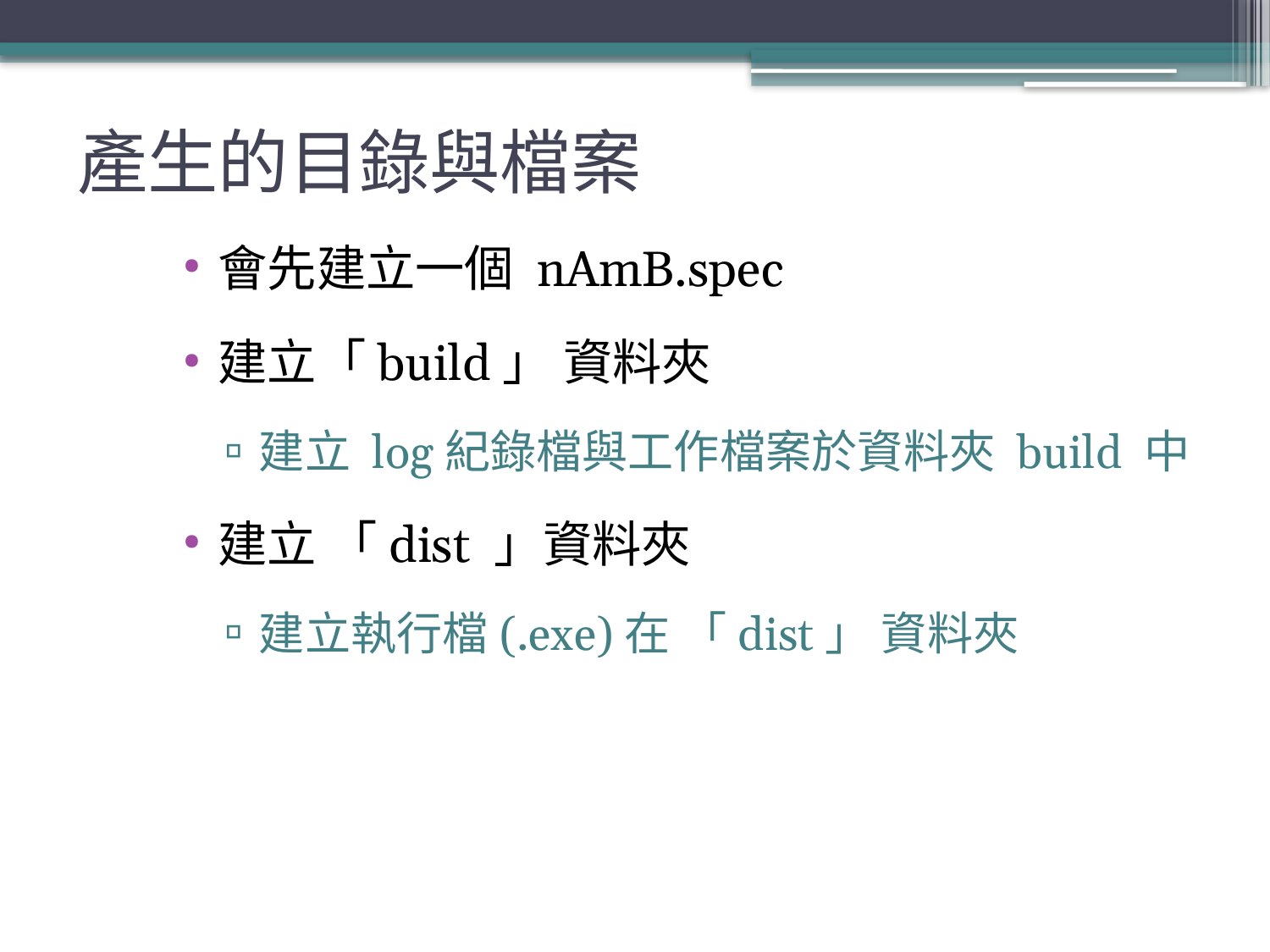

# 產生的目錄與檔案
會先建立一個 nAmB.spec
建立「build」 資料夾
建立 log紀錄檔與工作檔案於資料夾 build 中
建立 「dist 」資料夾
建立執行檔(.exe)在 「dist」 資料夾